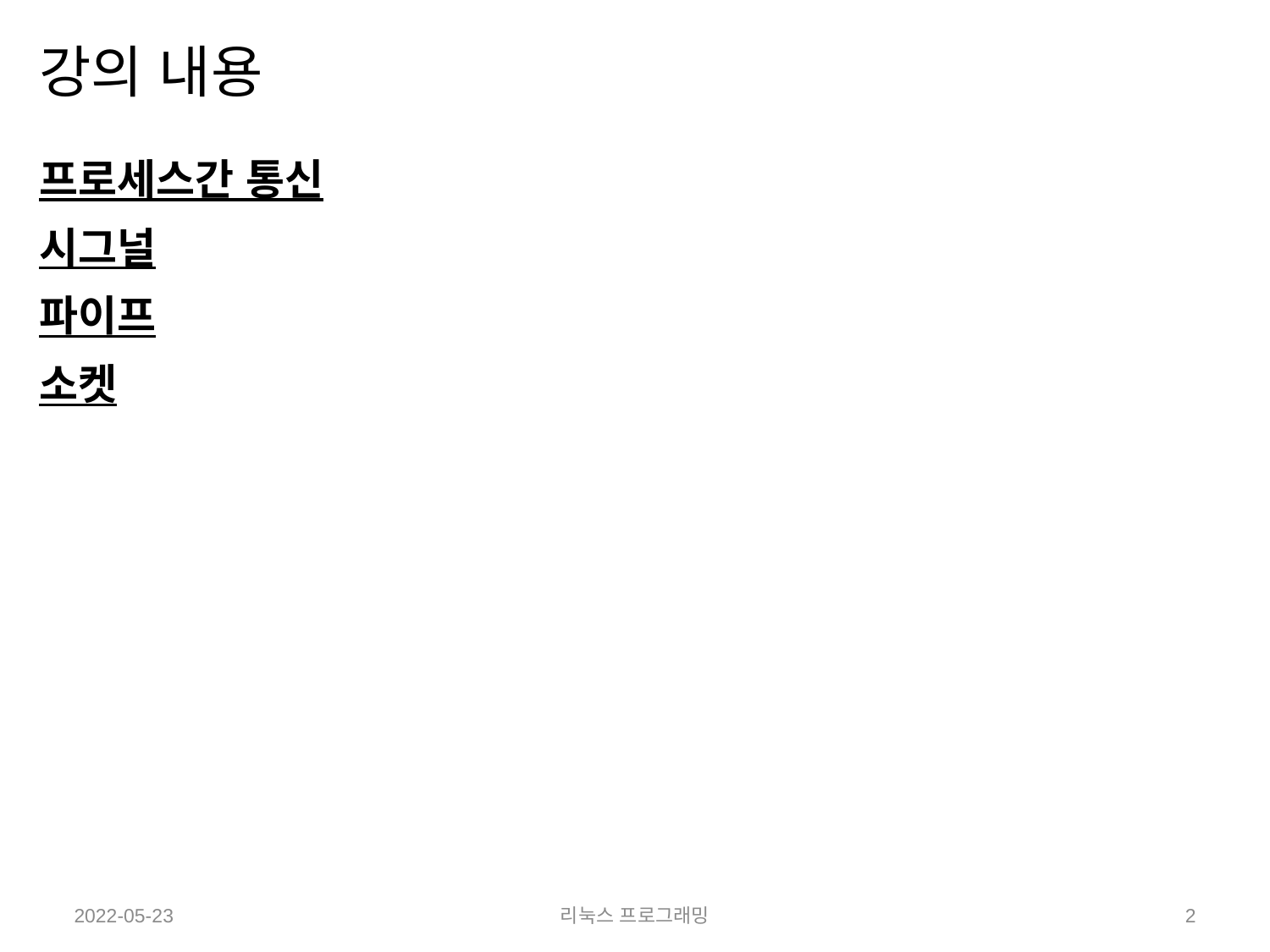

# 강의 내용
프로세스간 통신
시그널
파이프
소켓
2022-05-23
리눅스 프로그래밍
2